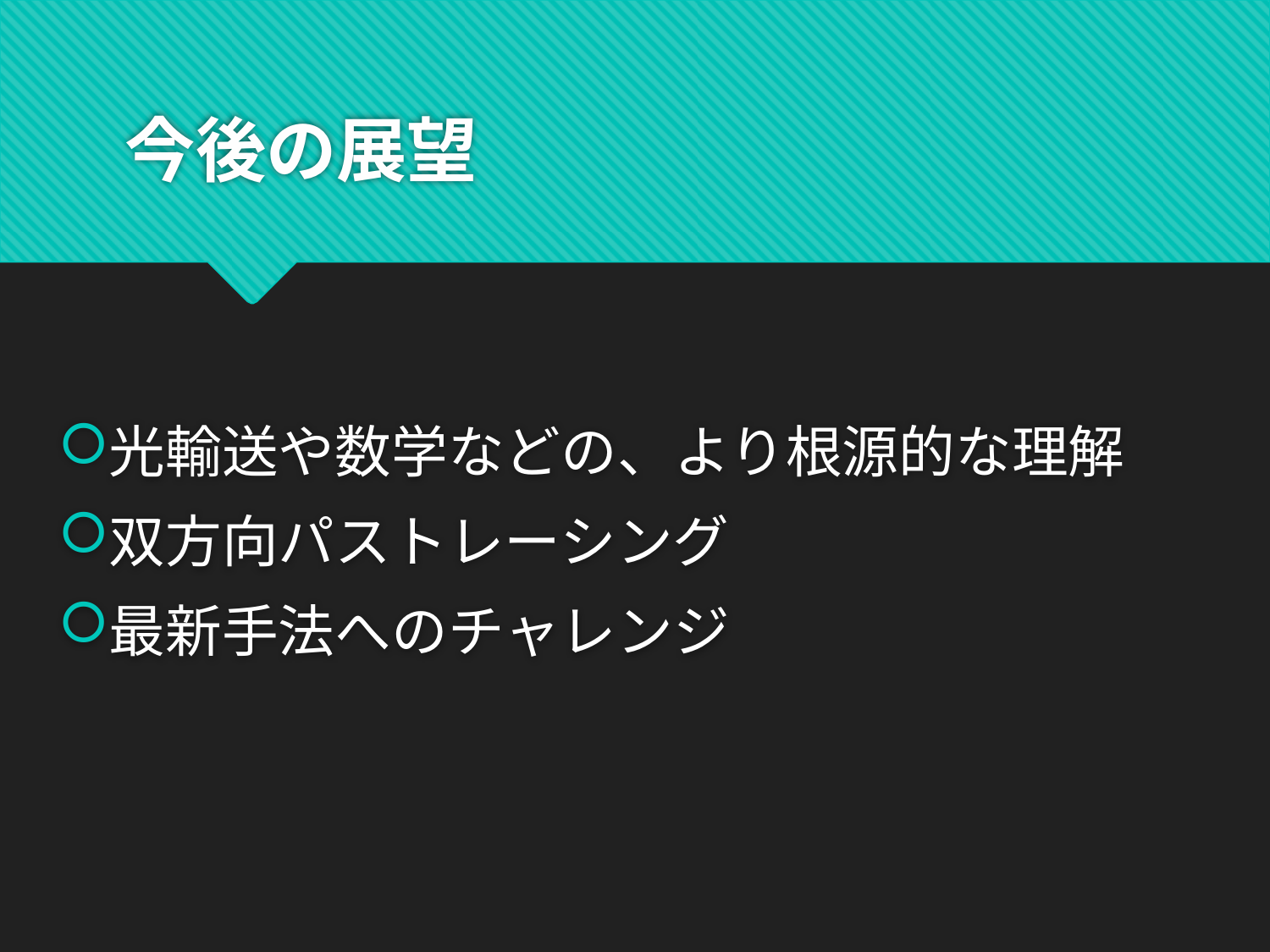

# 今後の展望

光輸送や数学などの、より根源的な理解
双方向パストレーシング
最新手法へのチャレンジ